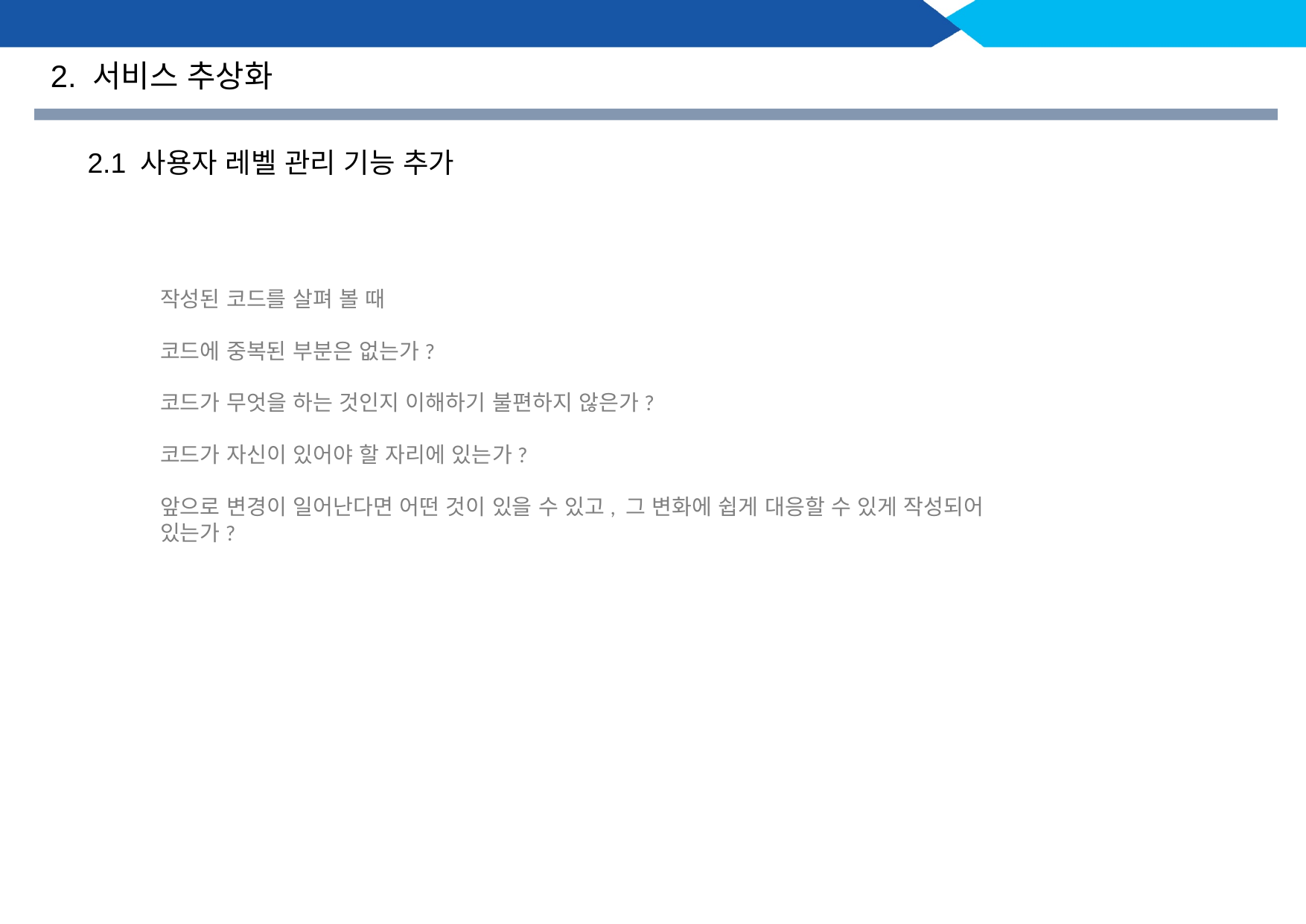

2. 서비스 추상화
2.1 사용자 레벨 관리 기능 추가
작성된 코드를 살펴 볼 때

코드에 중복된 부분은 없는가?

코드가 무엇을 하는 것인지 이해하기 불편하지 않은가?

코드가 자신이 있어야 할 자리에 있는가?

앞으로 변경이 일어난다면 어떤 것이 있을 수 있고, 그 변화에 쉽게 대응할 수 있게 작성되어 있는가?